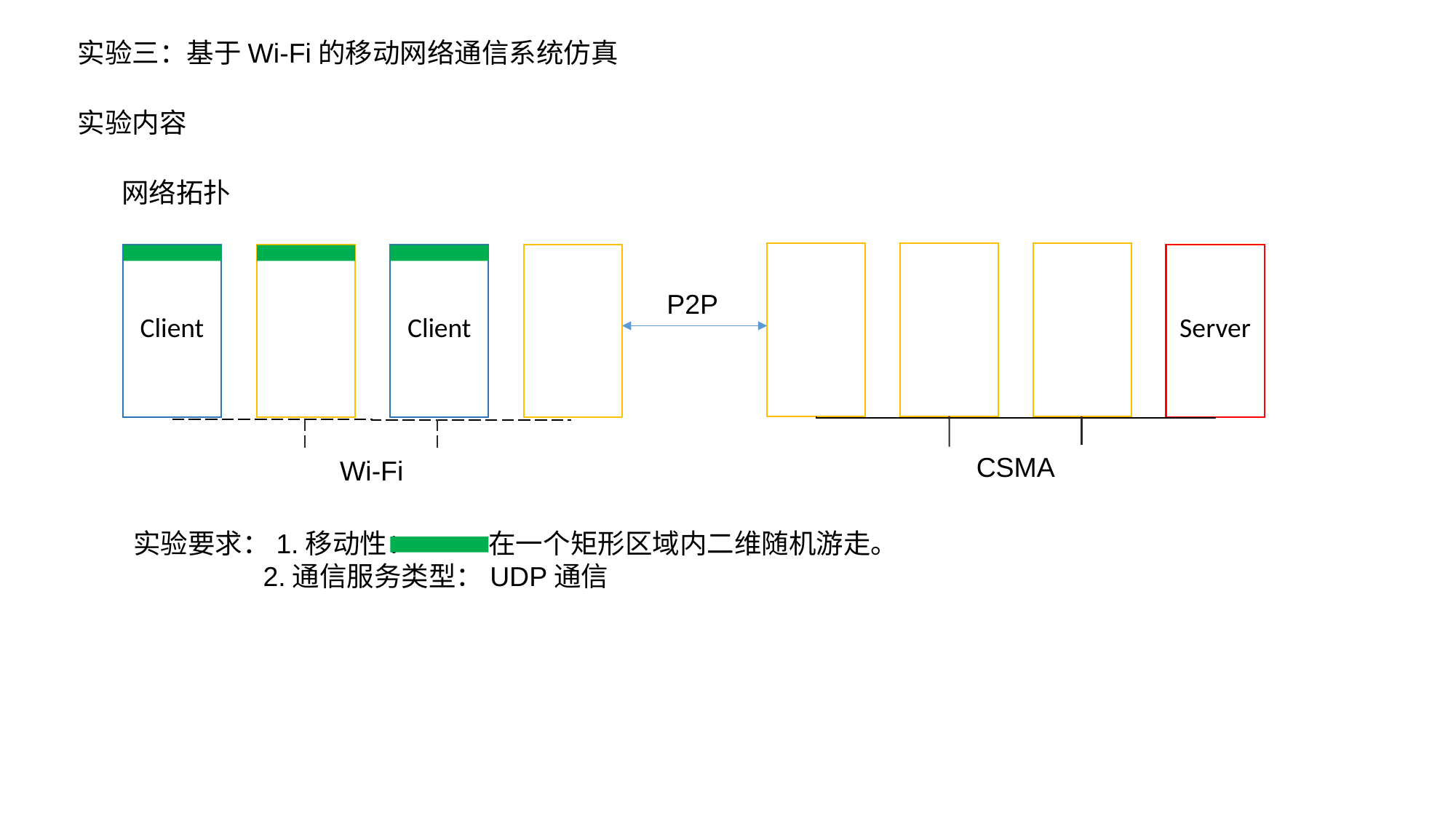

实验三：基于Wi-Fi的移动网络通信系统仿真
实验内容
网络拓扑

P2P
Client
Client
Server
CSMA
Wi-Fi
实验要求：1.移动性：            在一个矩形区域内二维随机游走。
                 2.通信服务类型：UDP通信